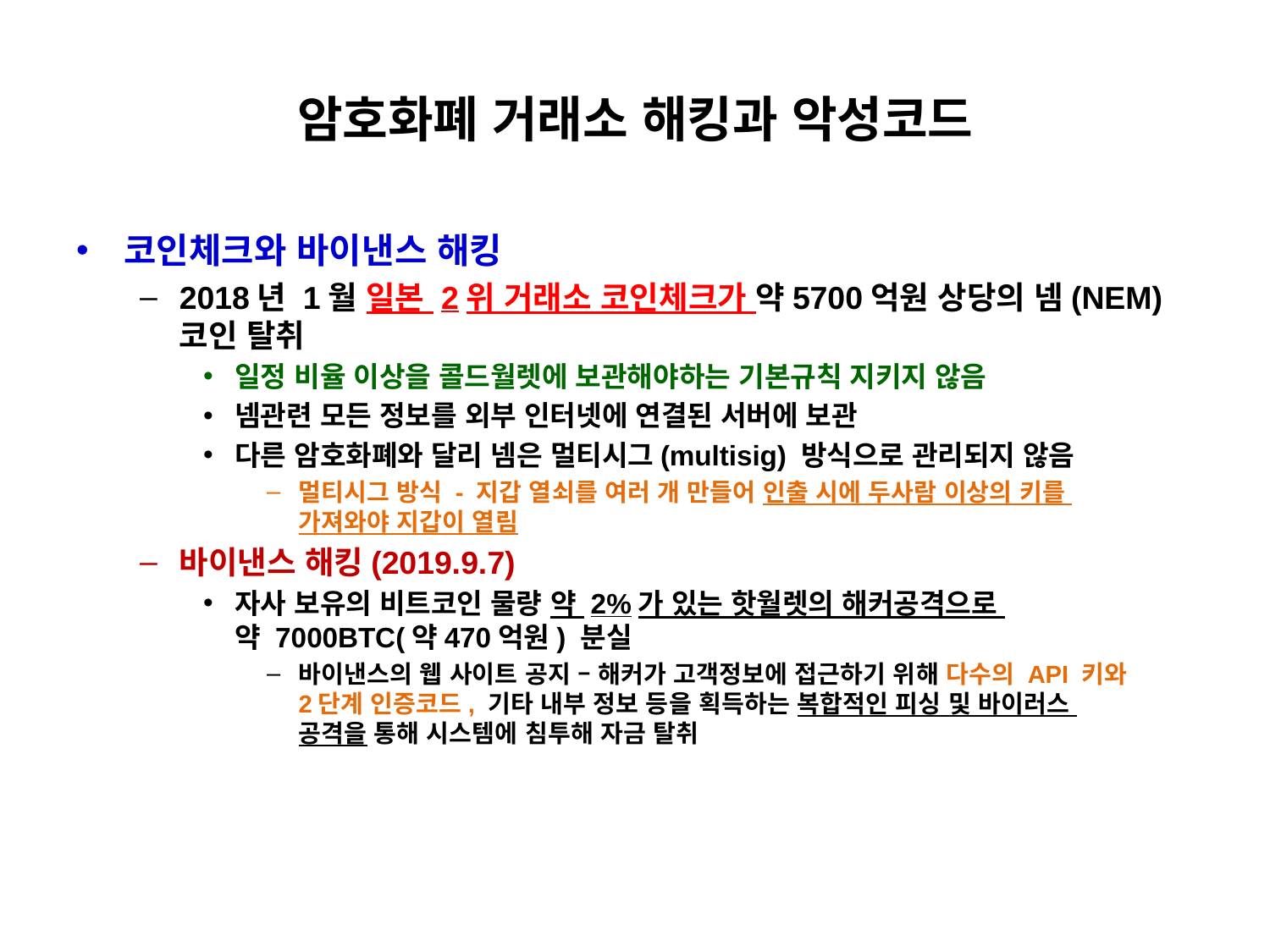

# 암호화폐 거래소 해킹과 악성코드
코인체크와 바이낸스 해킹
2018년 1월 일본 2위 거래소 코인체크가 약5700억원 상당의 넴(NEM)
코인 탈취
일정 비율 이상을 콜드월렛에 보관해야하는 기본규칙 지키지 않음
넴관련 모든 정보를 외부 인터넷에 연결된 서버에 보관
다른 암호화폐와 달리 넴은 멀티시그(multisig) 방식으로 관리되지 않음
멀티시그 방식 - 지갑 열쇠를 여러 개 만들어 인출 시에 두사람 이상의 키를
가져와야 지갑이 열림
바이낸스 해킹(2019.9.7)
자사 보유의 비트코인 물량 약 2%가 있는 핫월렛의 해커공격으로
약 7000BTC(약470억원) 분실
바이낸스의 웹 사이트 공지 – 해커가 고객정보에 접근하기 위해 다수의 API 키와
2단계 인증코드, 기타 내부 정보 등을 획득하는 복합적인 피싱 및 바이러스
공격을 통해 시스템에 침투해 자금 탈취